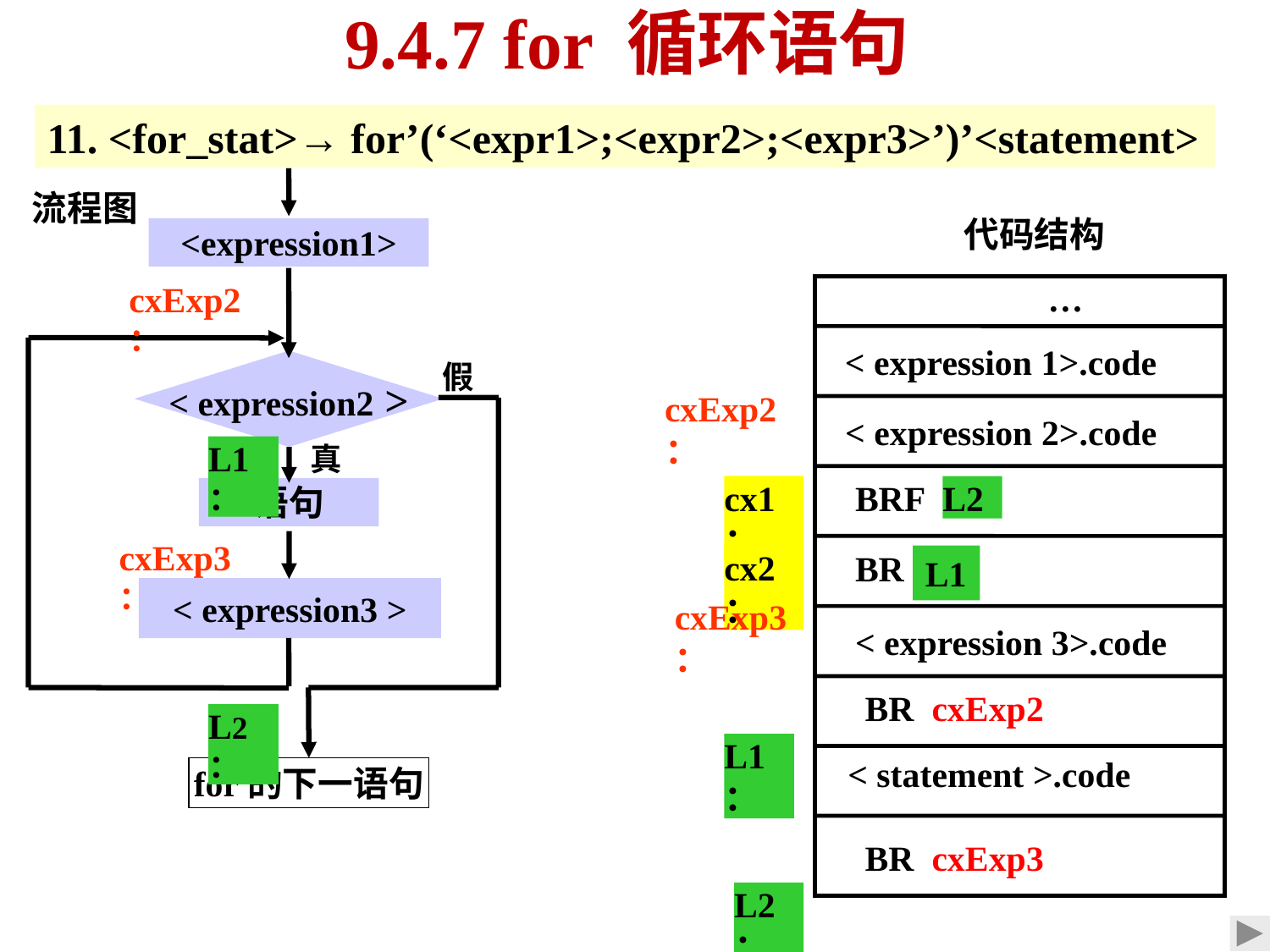

# 9.4.7 for 循环语句
11. <for_stat>→ for’(‘<expr1>;<expr2>;<expr3>’)’<statement>

<expression1>

cxExp2 ：

< expression2 >
假

L1：
真

语句

cxExp3：
< expression3 >

L2：
for的下一语句
流程图
代码结构
…

< expression 1>.code
cxExp2：

< expression 2>.code

cx1：
L2
BRF

cx2：
L1
BR
cxExp3：

< expression 3>.code

BR  cxExp2
L1：

< statement >.code

BR  cxExp3
L2：